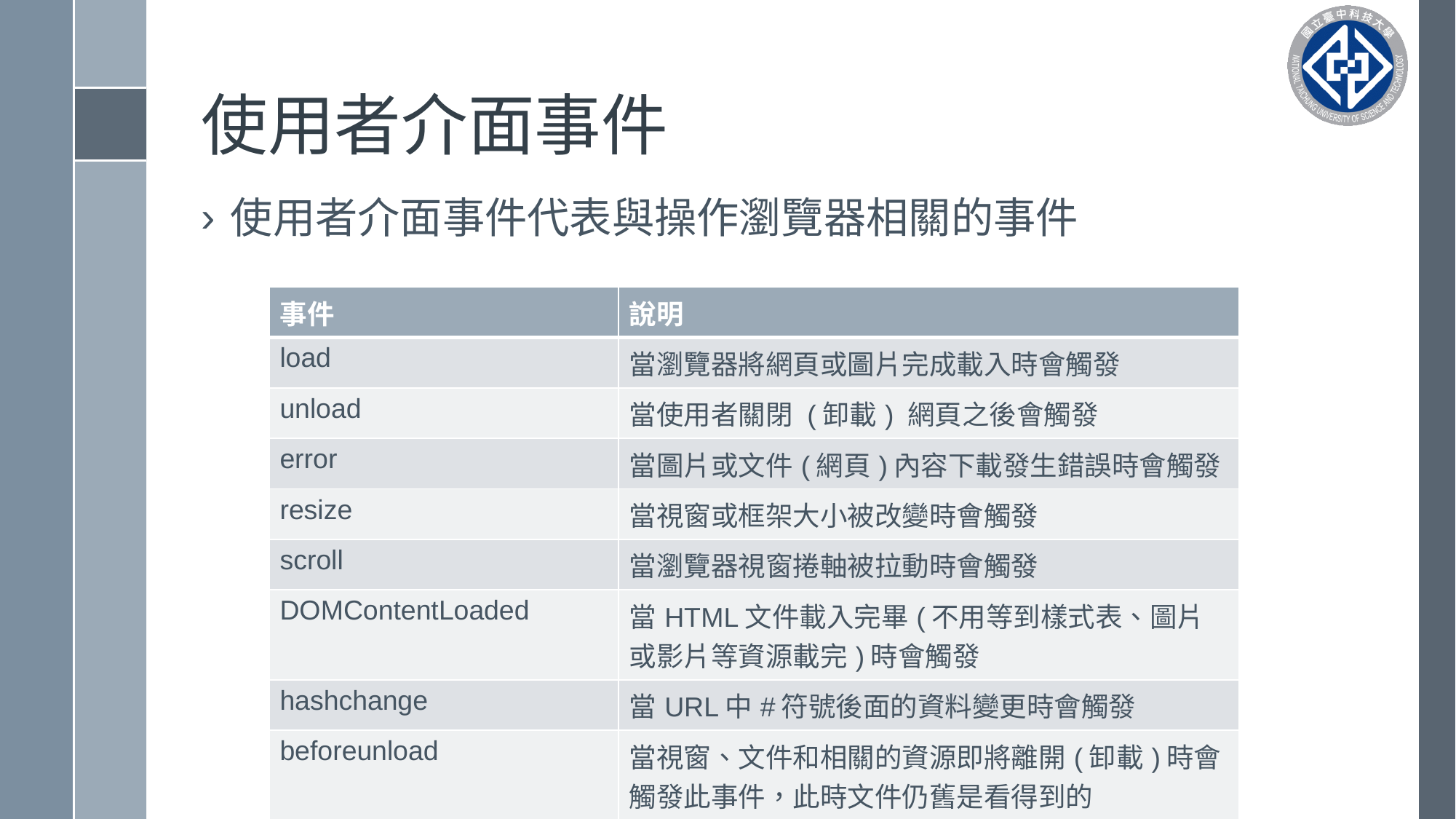

# 使用者介面事件
使用者介面事件代表與操作瀏覽器相關的事件
| 事件 | 說明 |
| --- | --- |
| load | 當瀏覽器將網頁或圖片完成載入時會觸發 |
| unload | 當使用者關閉 (卸載) 網頁之後會觸發 |
| error | 當圖片或文件(網頁)內容下載發生錯誤時會觸發 |
| resize | 當視窗或框架大小被改變時會觸發 |
| scroll | 當瀏覽器視窗捲軸被拉動時會觸發 |
| DOMContentLoaded | 當HTML文件載入完畢(不用等到樣式表、圖片或影片等資源載完)時會觸發 |
| hashchange | 當URL中#符號後面的資料變更時會觸發 |
| beforeunload | 當視窗、文件和相關的資源即將離開(卸載)時會觸發此事件，此時文件仍舊是看得到的 |